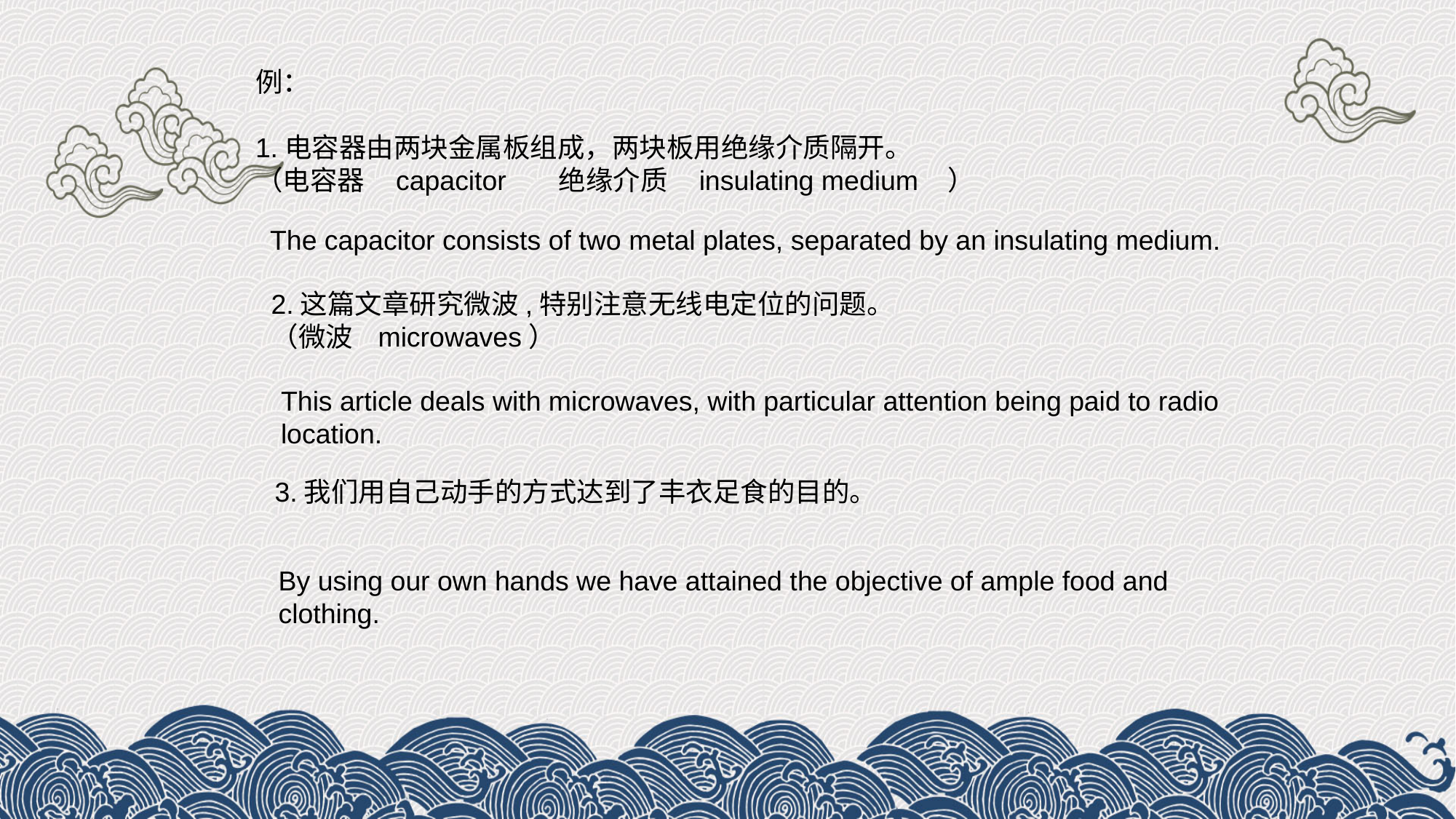

例：

1.电容器由两块金属板组成，两块板用绝缘介质隔开。
（电容器    capacitor      绝缘介质    insulating medium   ）

The capacitor consists of two metal plates, separated by an insulating medium.
2.这篇文章研究微波,特别注意无线电定位的问题。
（微波   microwaves）
This article deals with microwaves, with particular attention being paid to radio location.
3.我们用自己动手的方式达到了丰衣足食的目的。
By using our own hands we have attained the objective of ample food and clothing.